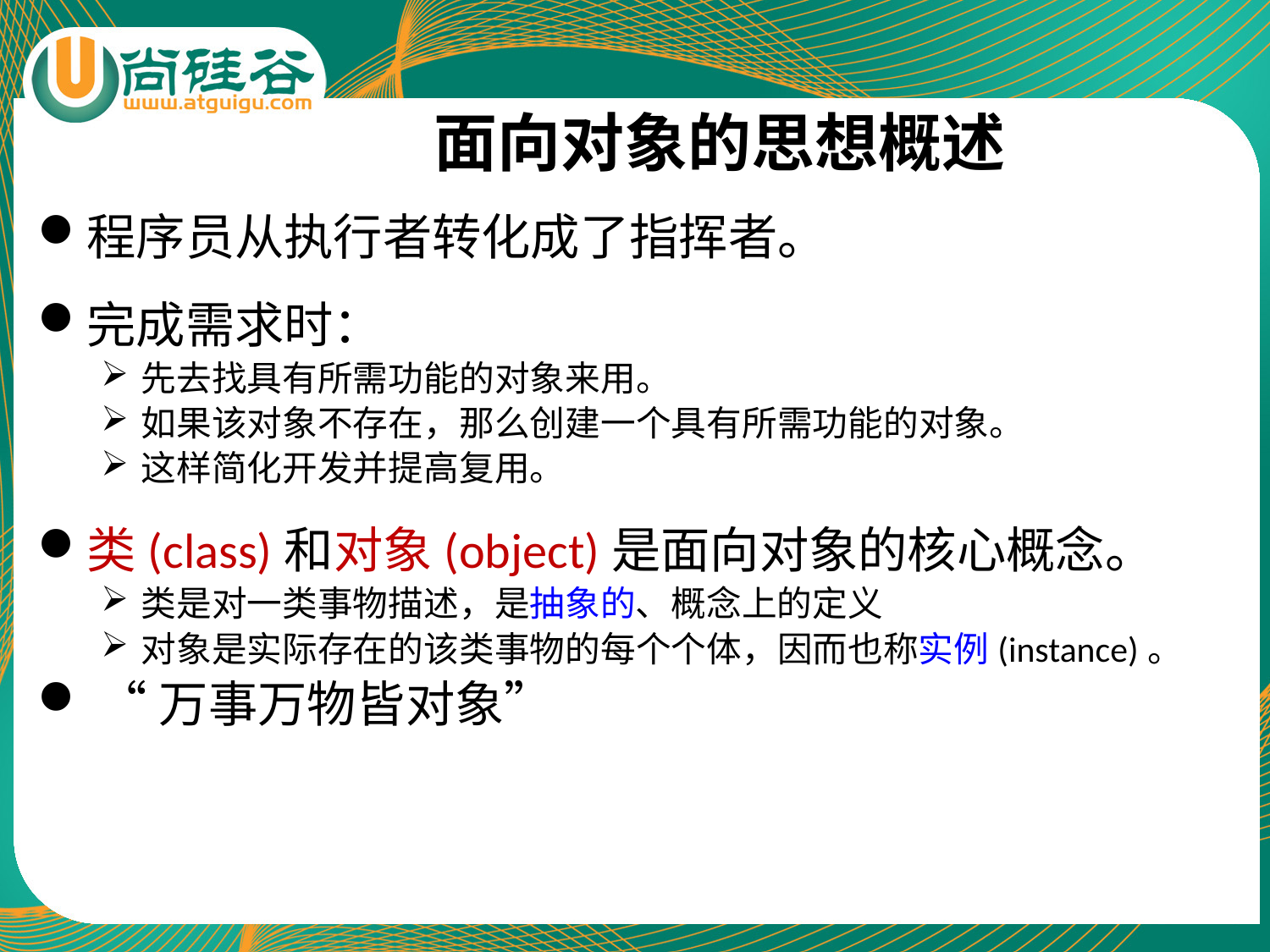

# 面向对象的思想概述
程序员从执行者转化成了指挥者。

完成需求时：
先去找具有所需功能的对象来用。
如果该对象不存在，那么创建一个具有所需功能的对象。
这样简化开发并提高复用。

类(class)和对象(object)是面向对象的核心概念。
类是对一类事物描述，是抽象的、概念上的定义
对象是实际存在的该类事物的每个个体，因而也称实例(instance)。
 “万事万物皆对象”